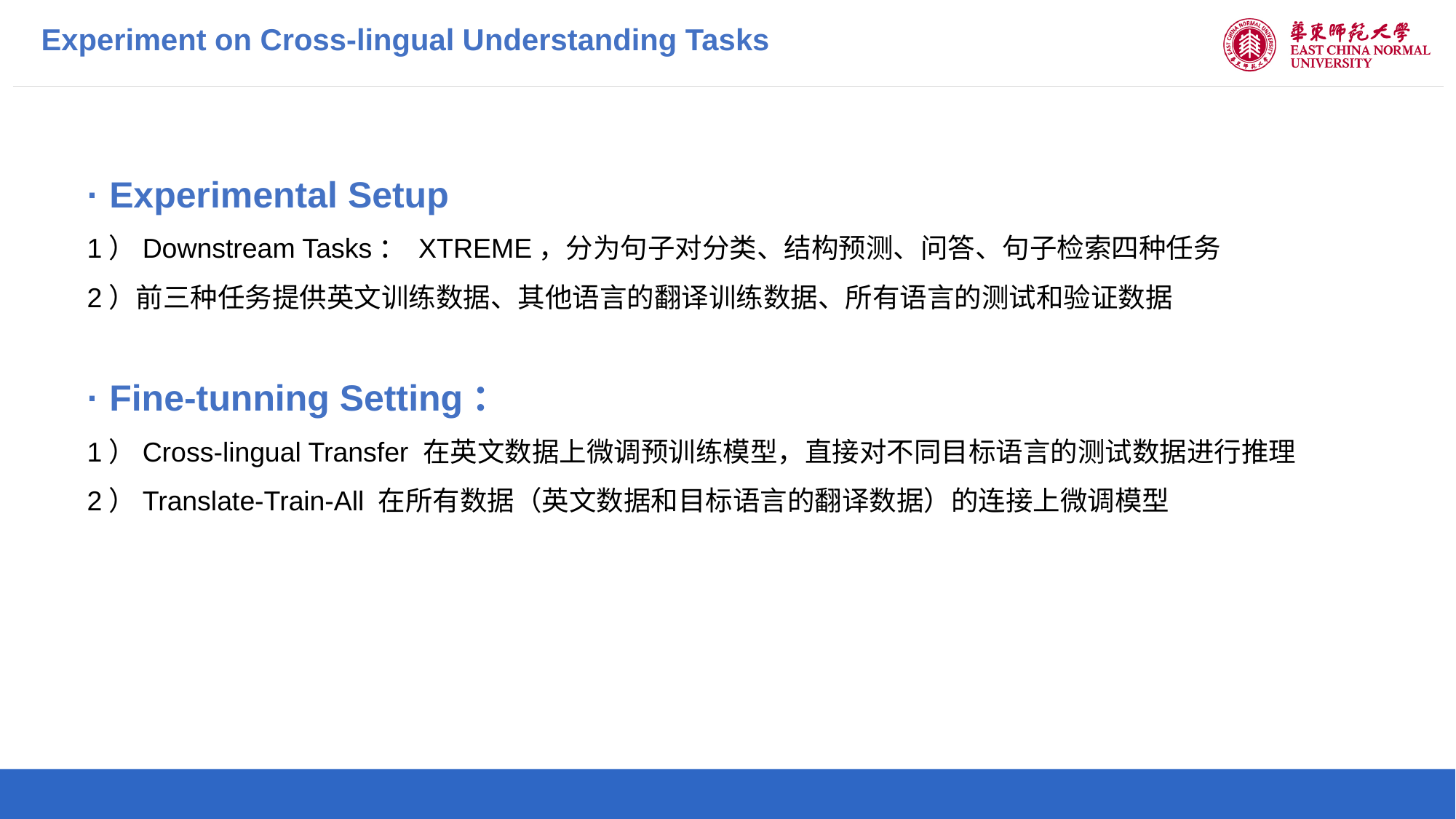

Experiment on Cross-lingual Understanding Tasks
· Experimental Setup
1）Downstream Tasks： XTREME，分为句子对分类、结构预测、问答、句子检索四种任务
2）前三种任务提供英文训练数据、其他语言的翻译训练数据、所有语言的测试和验证数据
· Fine-tunning Setting：
1）Cross-lingual Transfer 在英文数据上微调预训练模型，直接对不同目标语言的测试数据进行推理
2）Translate-Train-All 在所有数据（英文数据和目标语言的翻译数据）的连接上微调模型